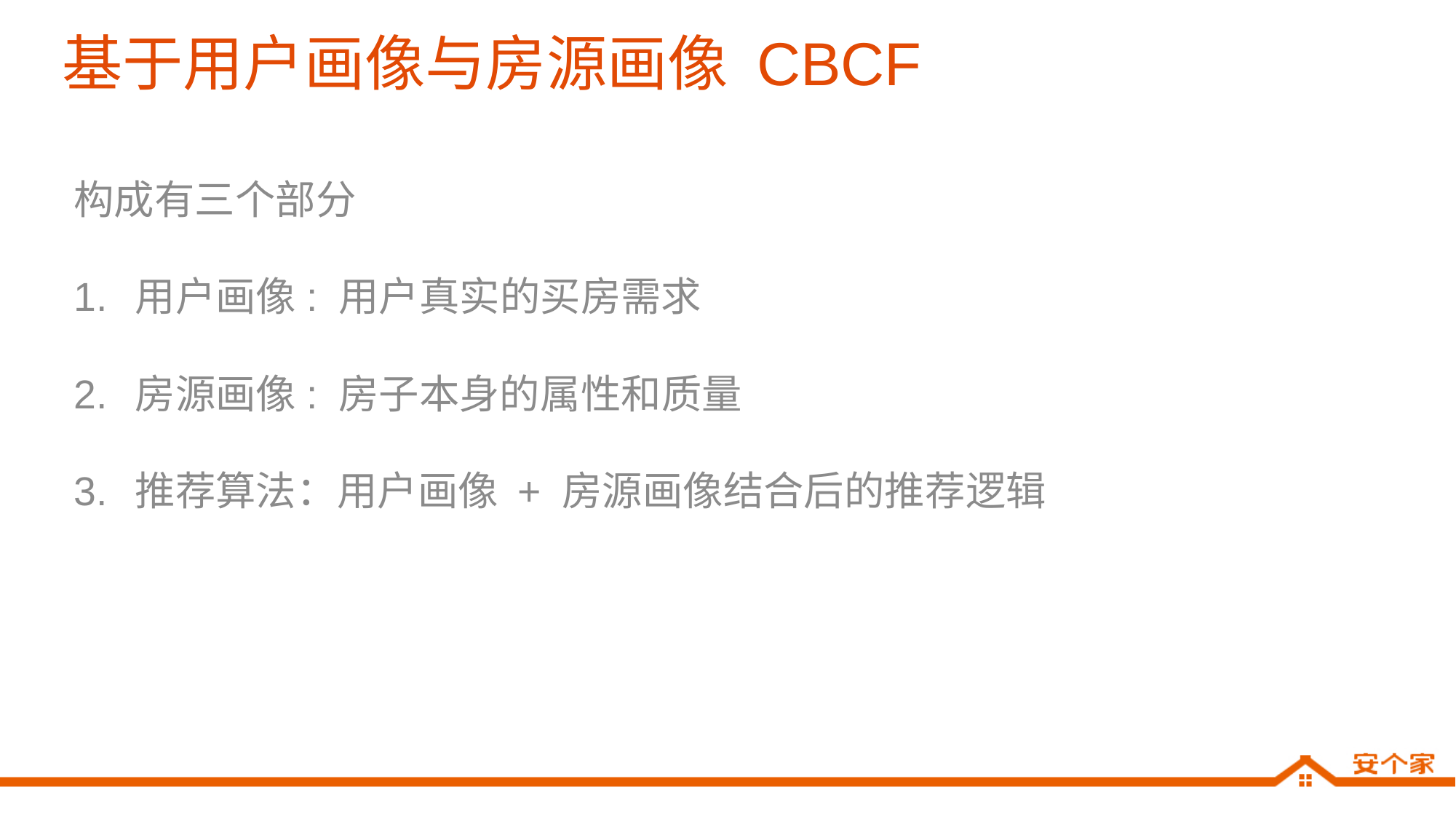

# 基于用户画像与房源画像 CBCF
构成有三个部分

用户画像: 用户真实的买房需求

房源画像: 房子本身的属性和质量

推荐算法：用户画像 + 房源画像结合后的推荐逻辑